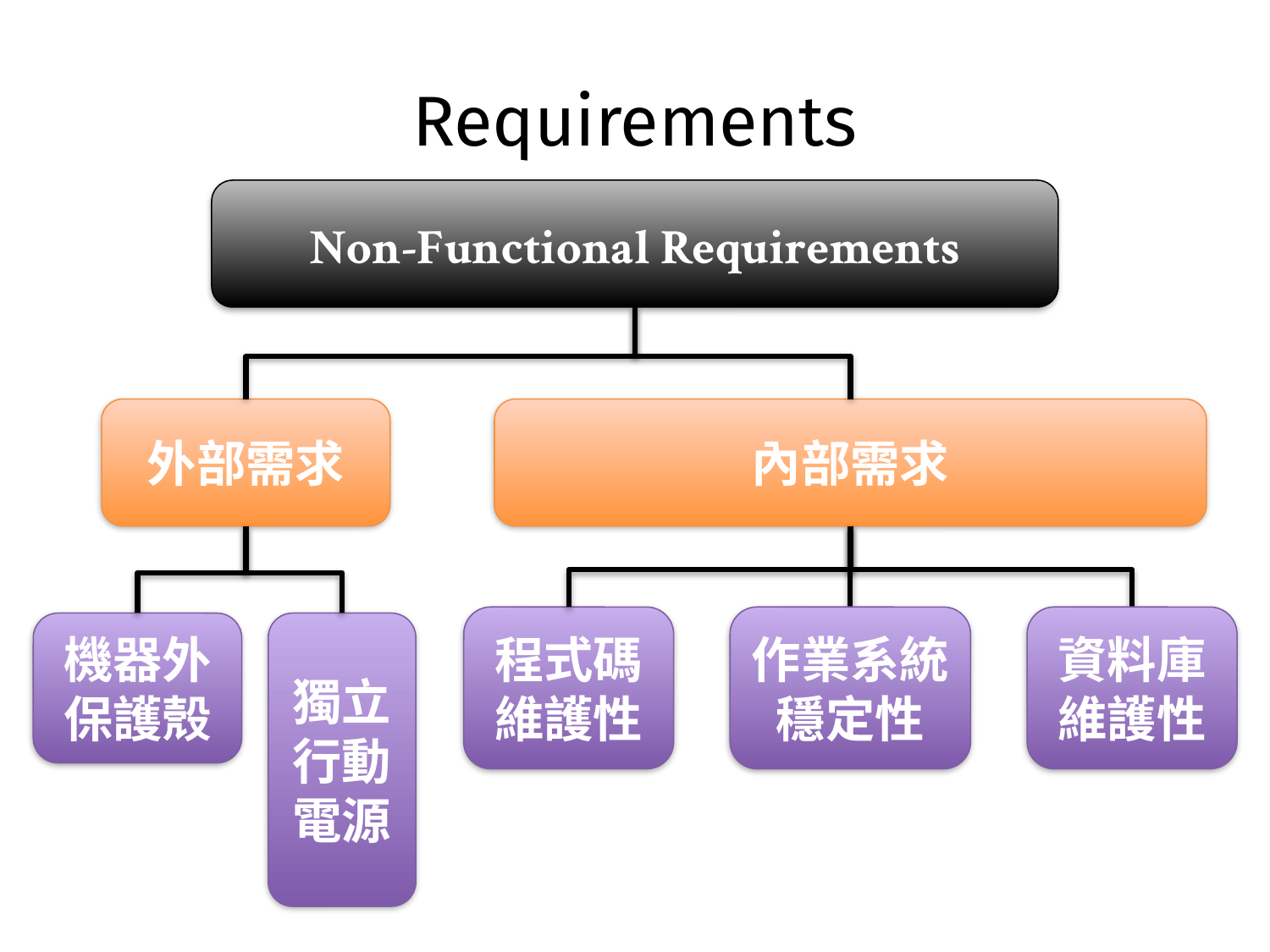

# Requirements
Non-Functional Requirements
外部需求
內部需求
程式碼維護性
作業系統穩定性
資料庫維護性
機器外保護殼
獨立行動電源